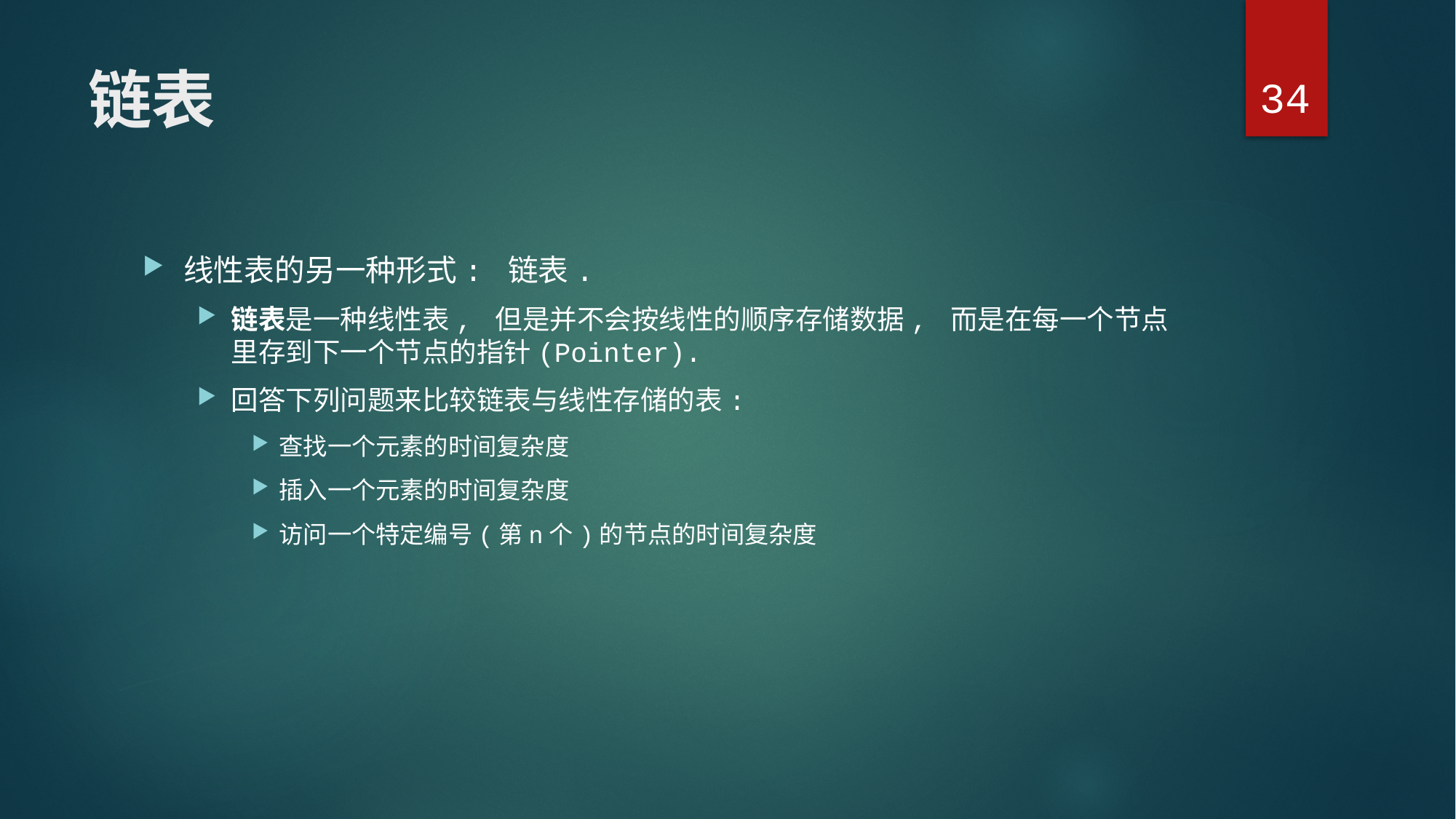

34
# 链表
线性表的另一种形式: 链表.
链表是一种线性表, 但是并不会按线性的顺序存储数据, 而是在每一个节点里存到下一个节点的指针(Pointer).
回答下列问题来比较链表与线性存储的表:
查找一个元素的时间复杂度
插入一个元素的时间复杂度
访问一个特定编号(第n个)的节点的时间复杂度